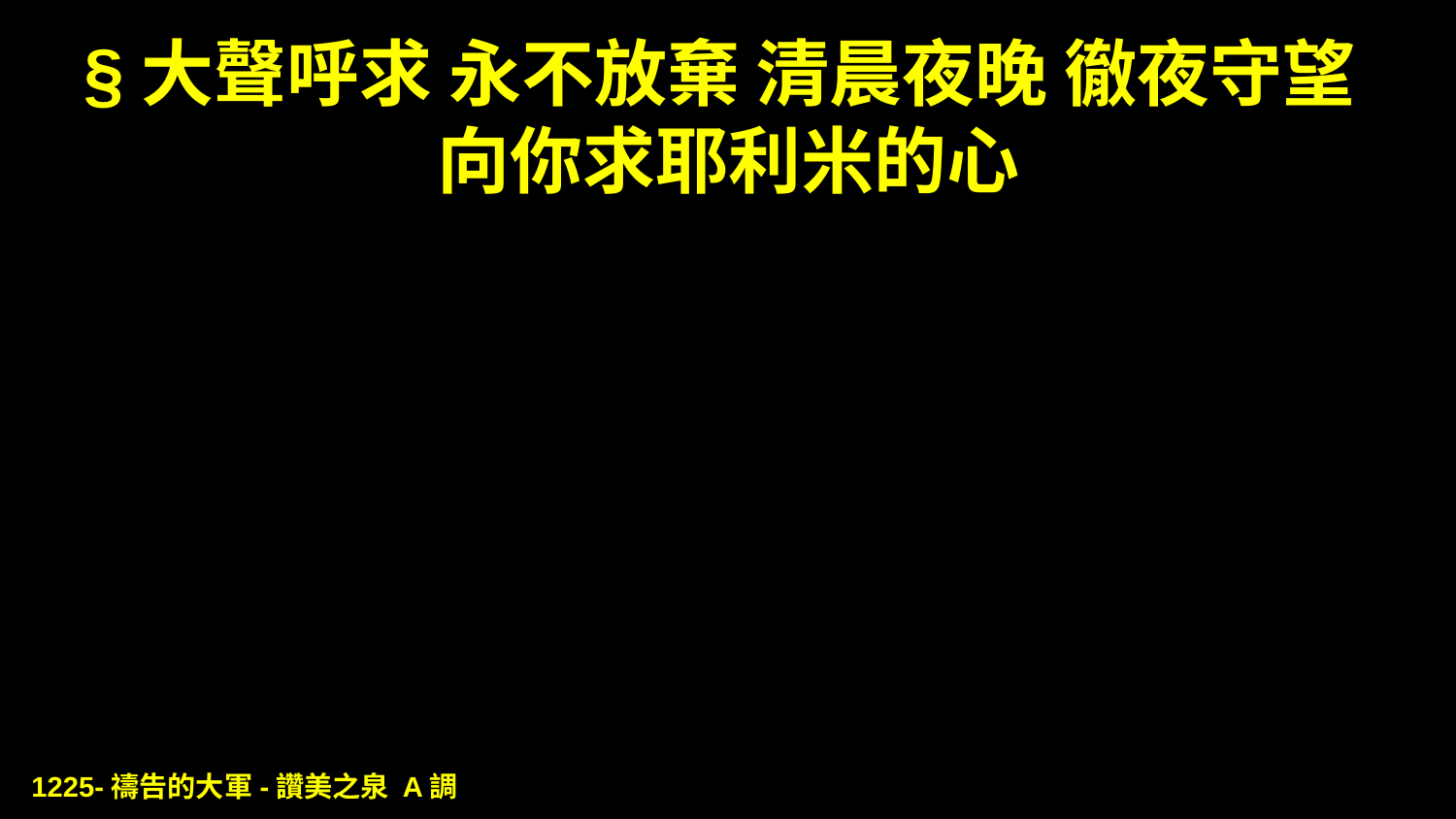

# §大聲呼求 永不放棄 清晨夜晚 徹夜守望 向你求耶利米的心
1225-禱告的大軍-讚美之泉 A調